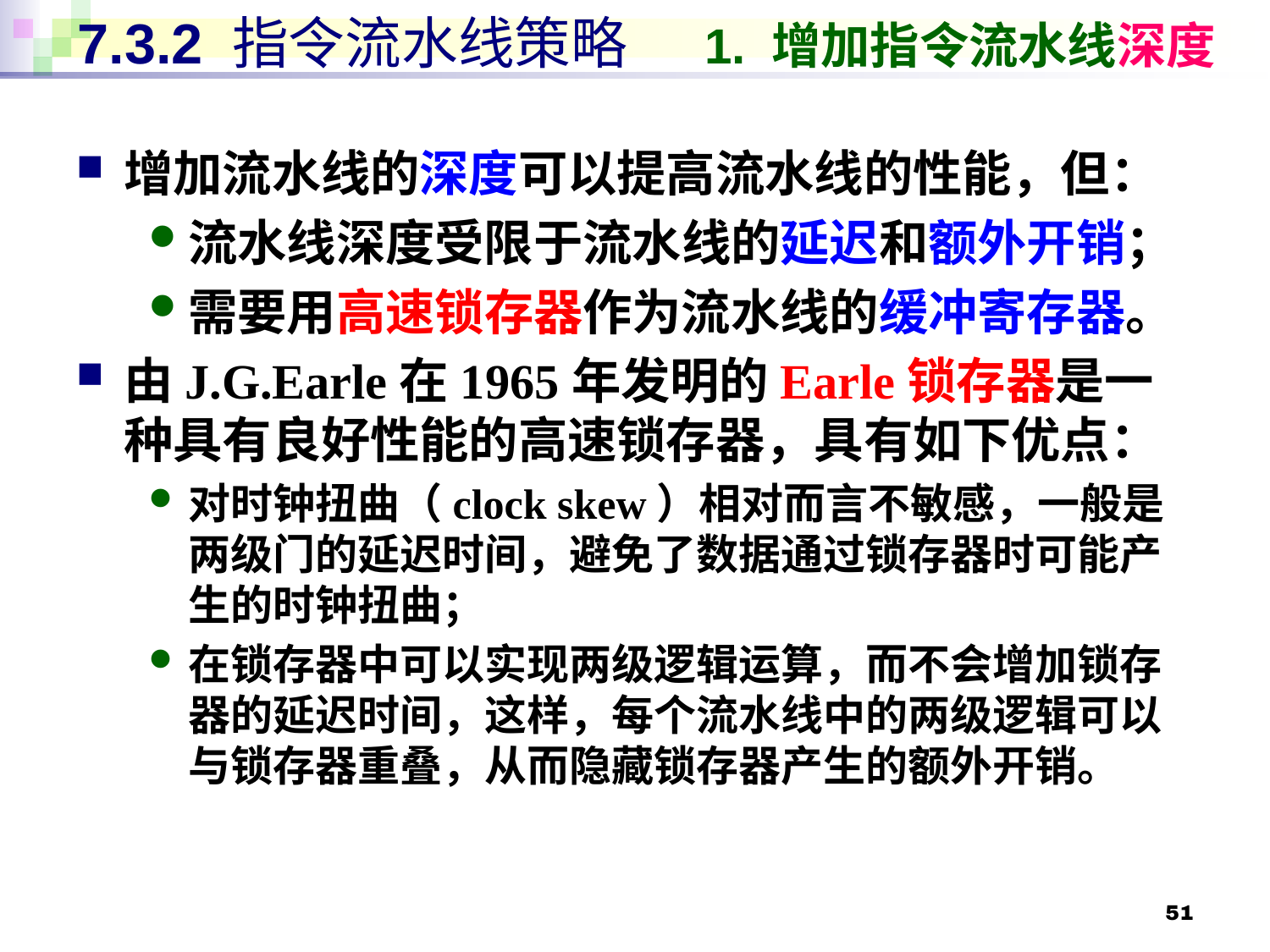

# 7.3.2 指令流水线策略     1. 增加指令流水线深度
增加流水线的深度可以提高流水线的性能，但：
流水线深度受限于流水线的延迟和额外开销；
需要用高速锁存器作为流水线的缓冲寄存器。
由J.G.Earle在1965年发明的Earle锁存器是一种具有良好性能的高速锁存器，具有如下优点：
对时钟扭曲（clock skew）相对而言不敏感，一般是两级门的延迟时间，避免了数据通过锁存器时可能产生的时钟扭曲；
在锁存器中可以实现两级逻辑运算，而不会增加锁存器的延迟时间，这样，每个流水线中的两级逻辑可以与锁存器重叠，从而隐藏锁存器产生的额外开销。
51